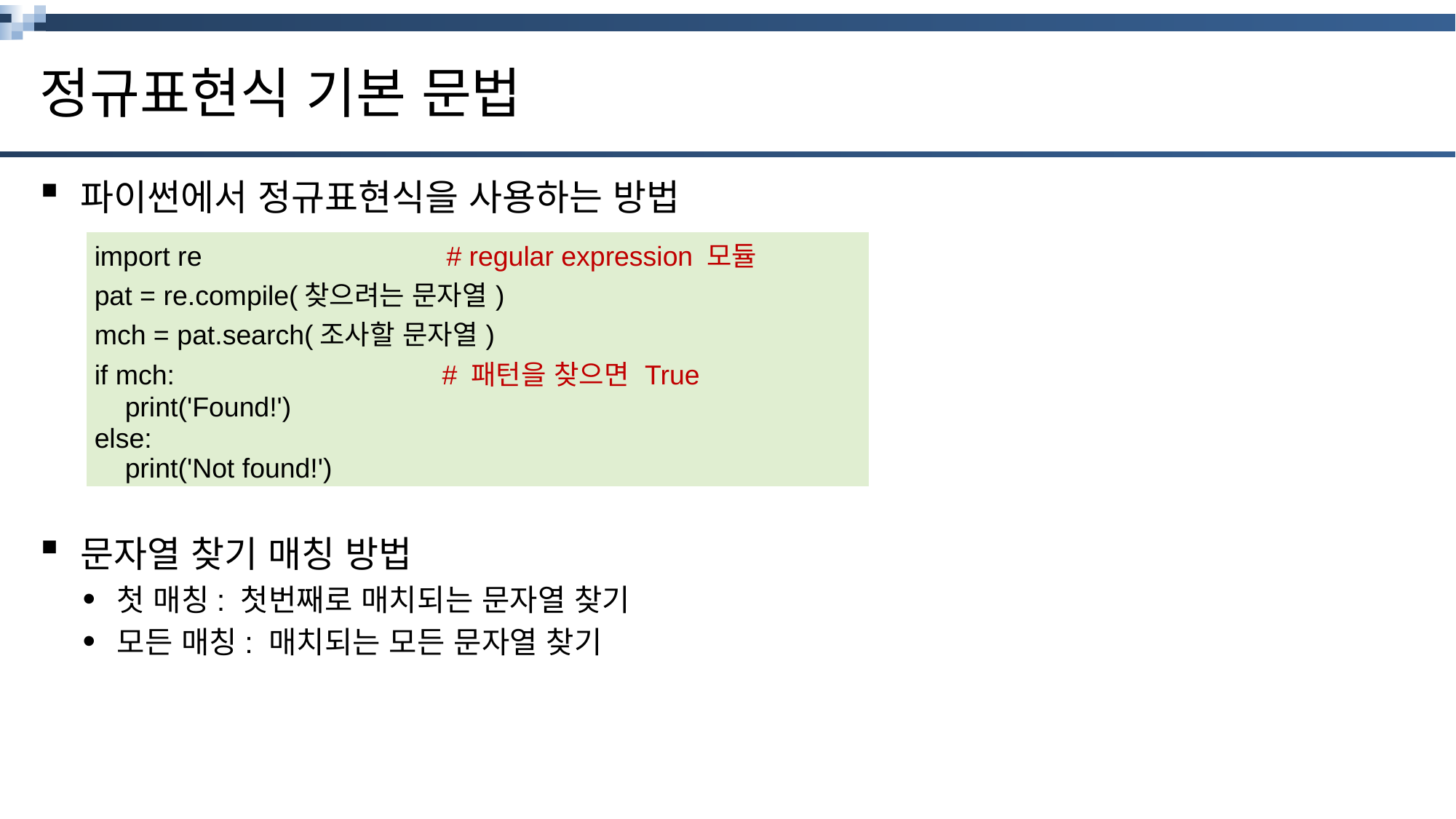

# 정규표현식 기본 문법
파이썬에서 정규표현식을 사용하는 방법

문자열 찾기 매칭 방법
첫 매칭: 첫번째로 매치되는 문자열 찾기
모든 매칭: 매치되는 모든 문자열 찾기
| import re # regular expression 모듈 pat = re.compile(찾으려는 문자열) mch = pat.search(조사할 문자열) if mch: # 패턴을 찾으면 True print('Found!') else: print('Not found!') |
| --- |